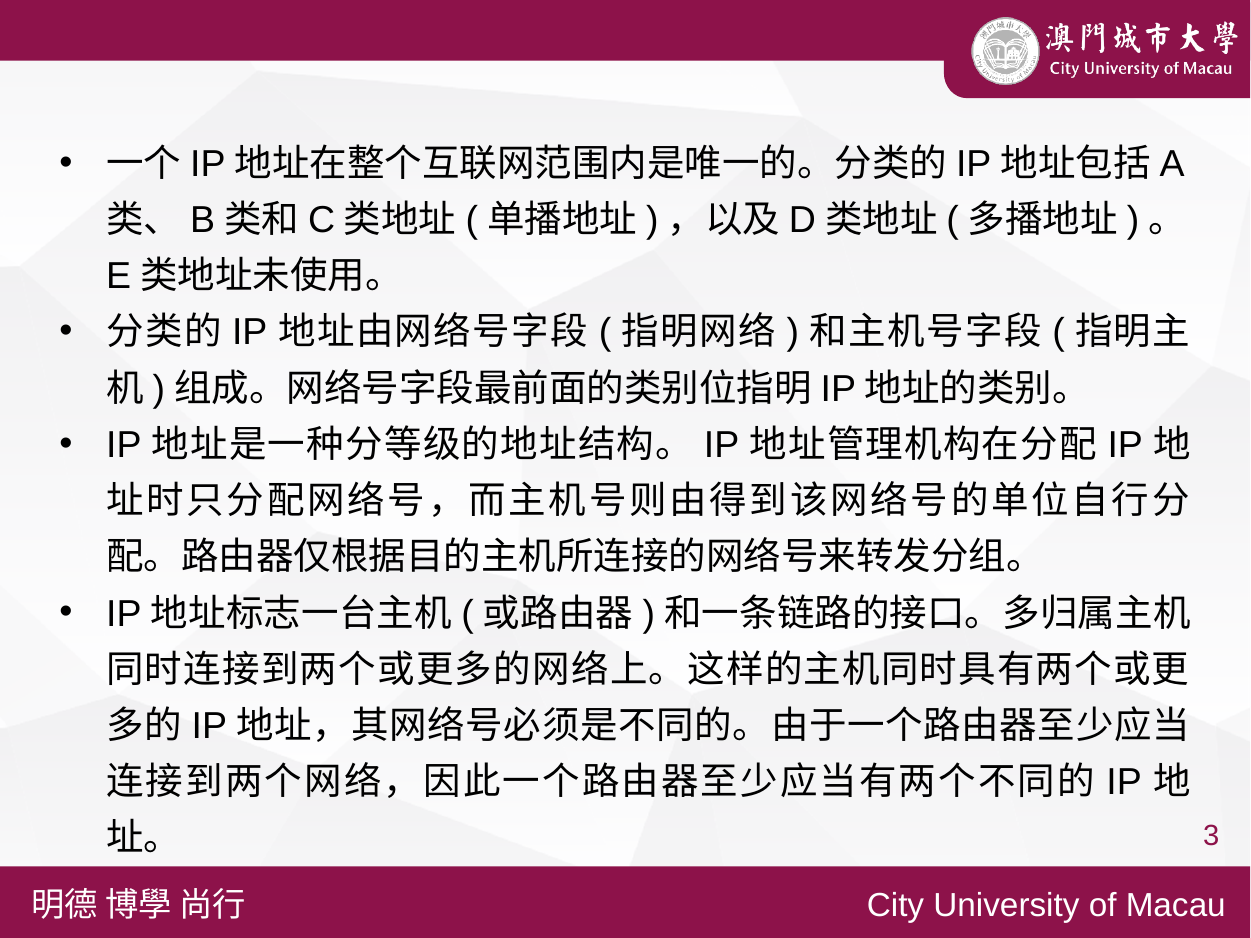

一个IP地址在整个互联网范围内是唯一的。分类的IP地址包括A类、B类和C类地址(单播地址)，以及D类地址(多播地址)。E类地址未使用。
分类的IP地址由网络号字段(指明网络)和主机号字段(指明主机)组成。网络号字段最前面的类别位指明IP地址的类别。
IP地址是一种分等级的地址结构。IP地址管理机构在分配IP地址时只分配网络号，而主机号则由得到该网络号的单位自行分配。路由器仅根据目的主机所连接的网络号来转发分组。
IP地址标志一台主机(或路由器)和一条链路的接口。多归属主机同时连接到两个或更多的网络上。这样的主机同时具有两个或更多的IP地址，其网络号必须是不同的。由于一个路由器至少应当连接到两个网络，因此一个路由器至少应当有两个不同的IP地址。
3